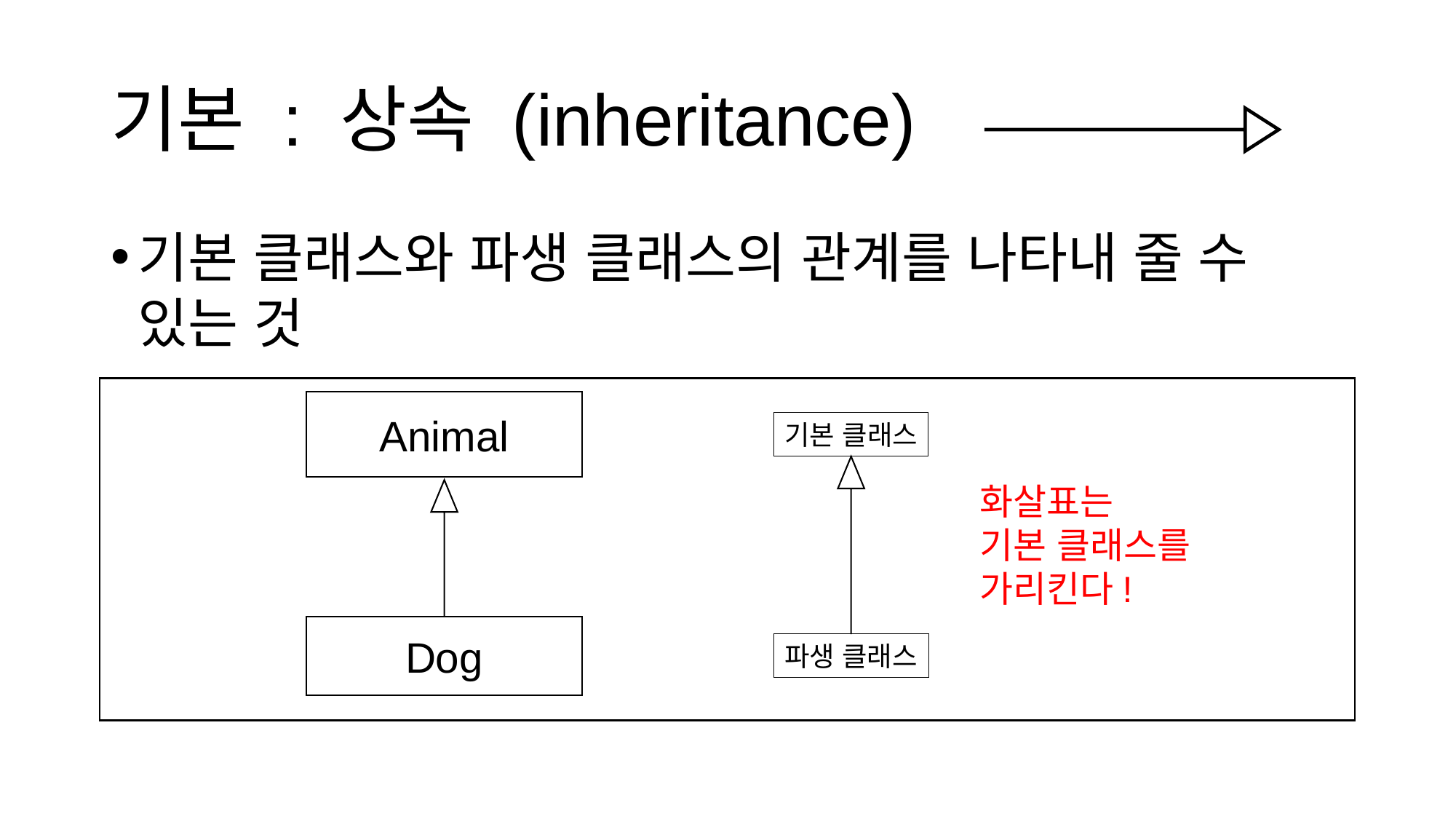

# 기본 : 상속 (inheritance)

기본 클래스와 파생 클래스의 관계를 나타내 줄 수 있는 것

Animal
기본 클래스

화살표는
기본 클래스를
가리킨다!

Dog
파생 클래스